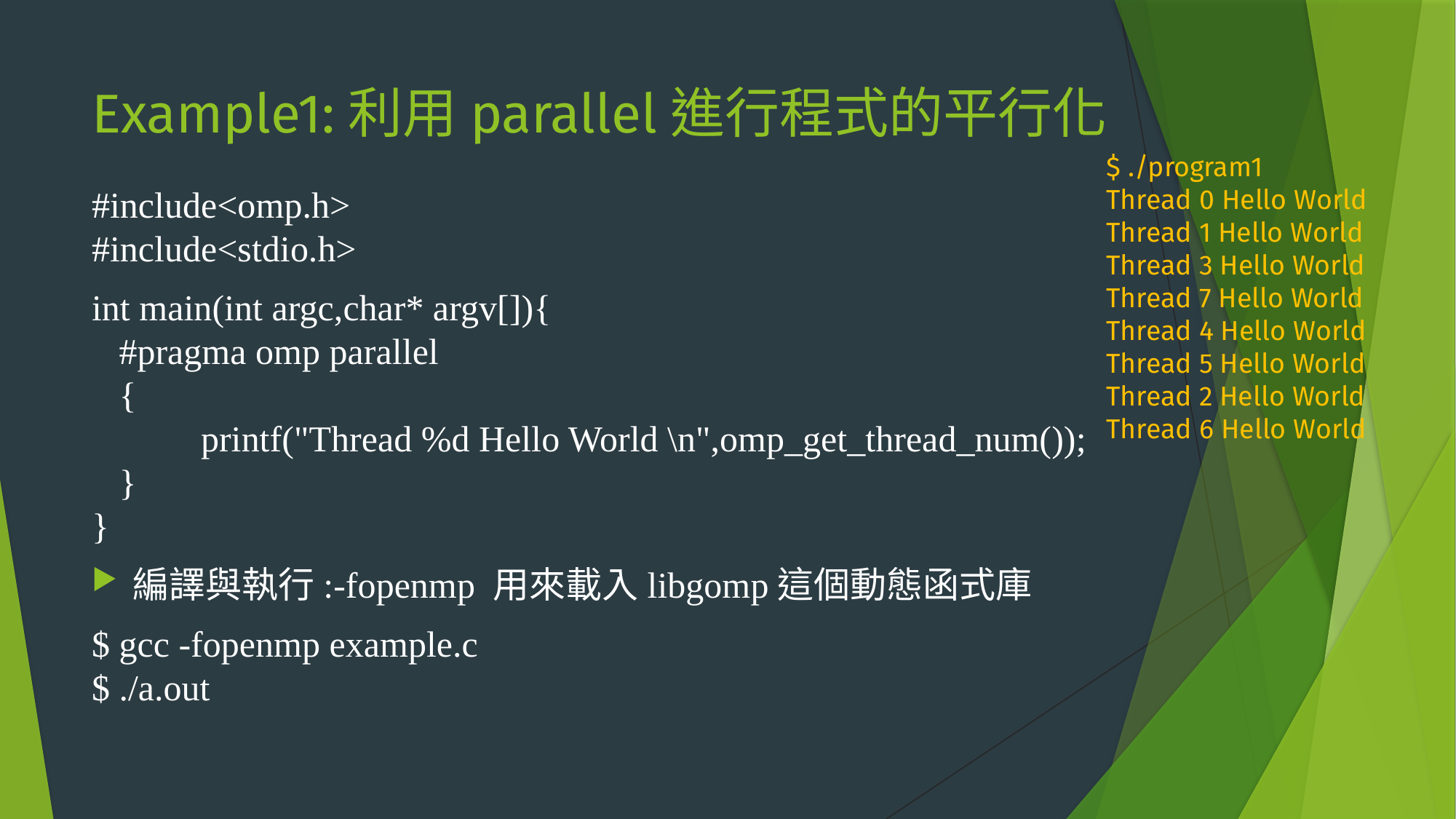

# Example1:利用parallel進行程式的平行化
$ ./program1
Thread 0 Hello World
Thread 1 Hello World
Thread 3 Hello World
Thread 7 Hello World
Thread 4 Hello World
Thread 5 Hello World
Thread 2 Hello World
Thread 6 Hello World
#include<omp.h>
#include<stdio.h>
int main(int argc,char* argv[]){
   #pragma omp parallel
   {
   	printf("Thread %d Hello World \n",omp_get_thread_num());
   }
}
編譯與執行:-fopenmp 用來載入libgomp這個動態函式庫
$ gcc -fopenmp example.c
$ ./a.out